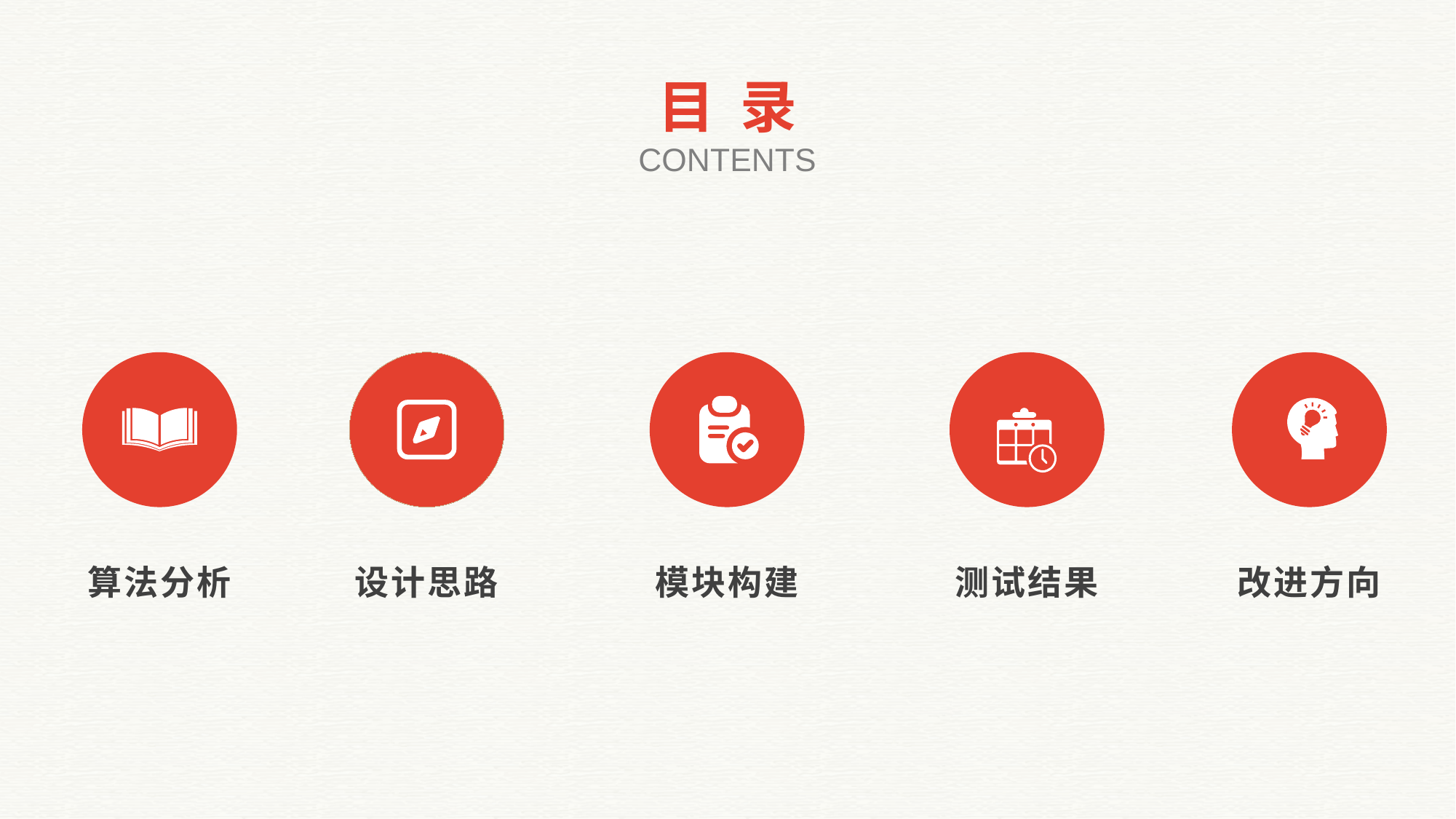

目  录
CONTENTS

算法分析
设计思路
模块构建
测试结果
改进方向